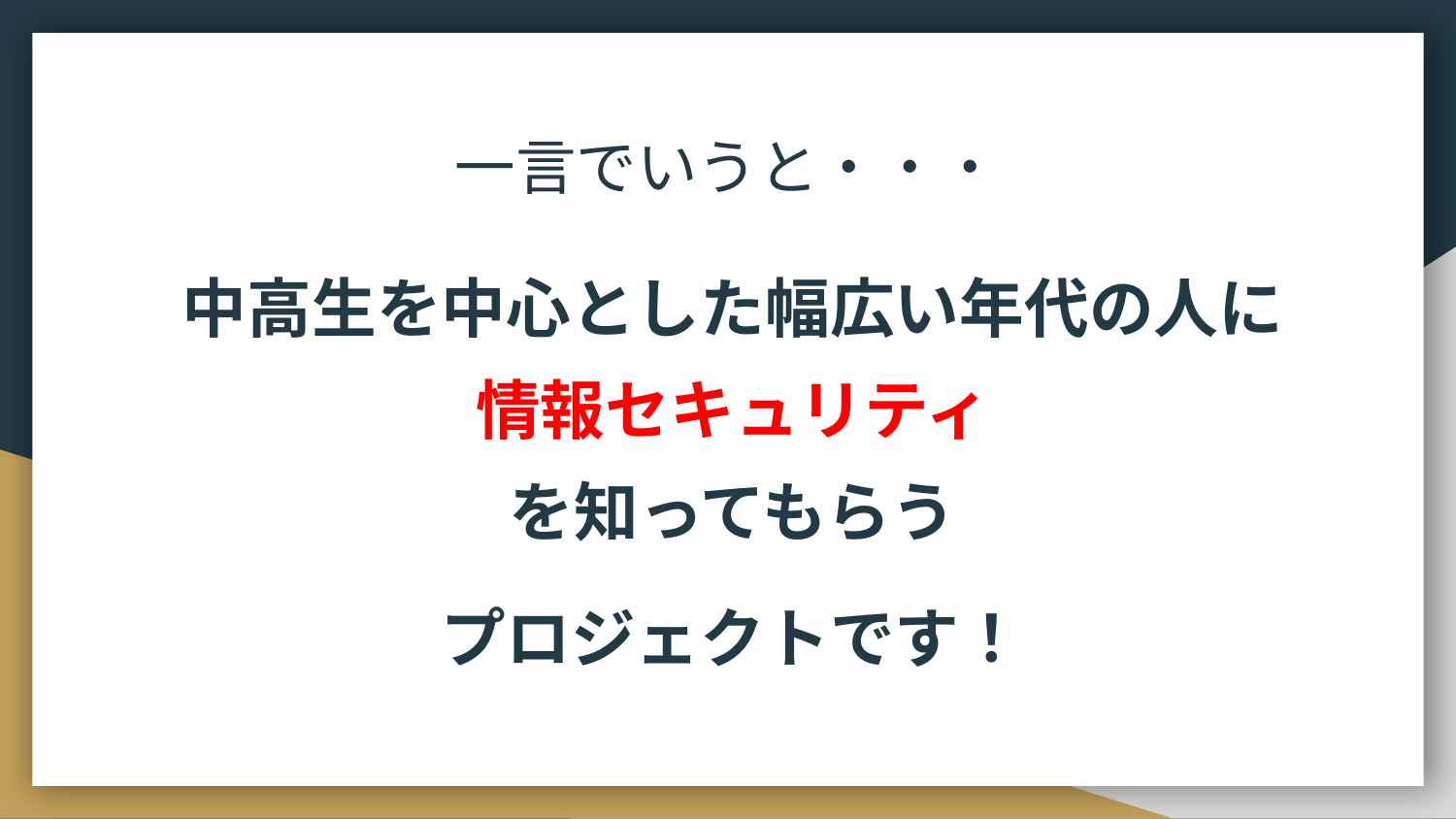

一言でいうと・・・
中高生を中心とした幅広い年代の人に
情報セキュリティ
を知ってもらう
プロジェクトです！